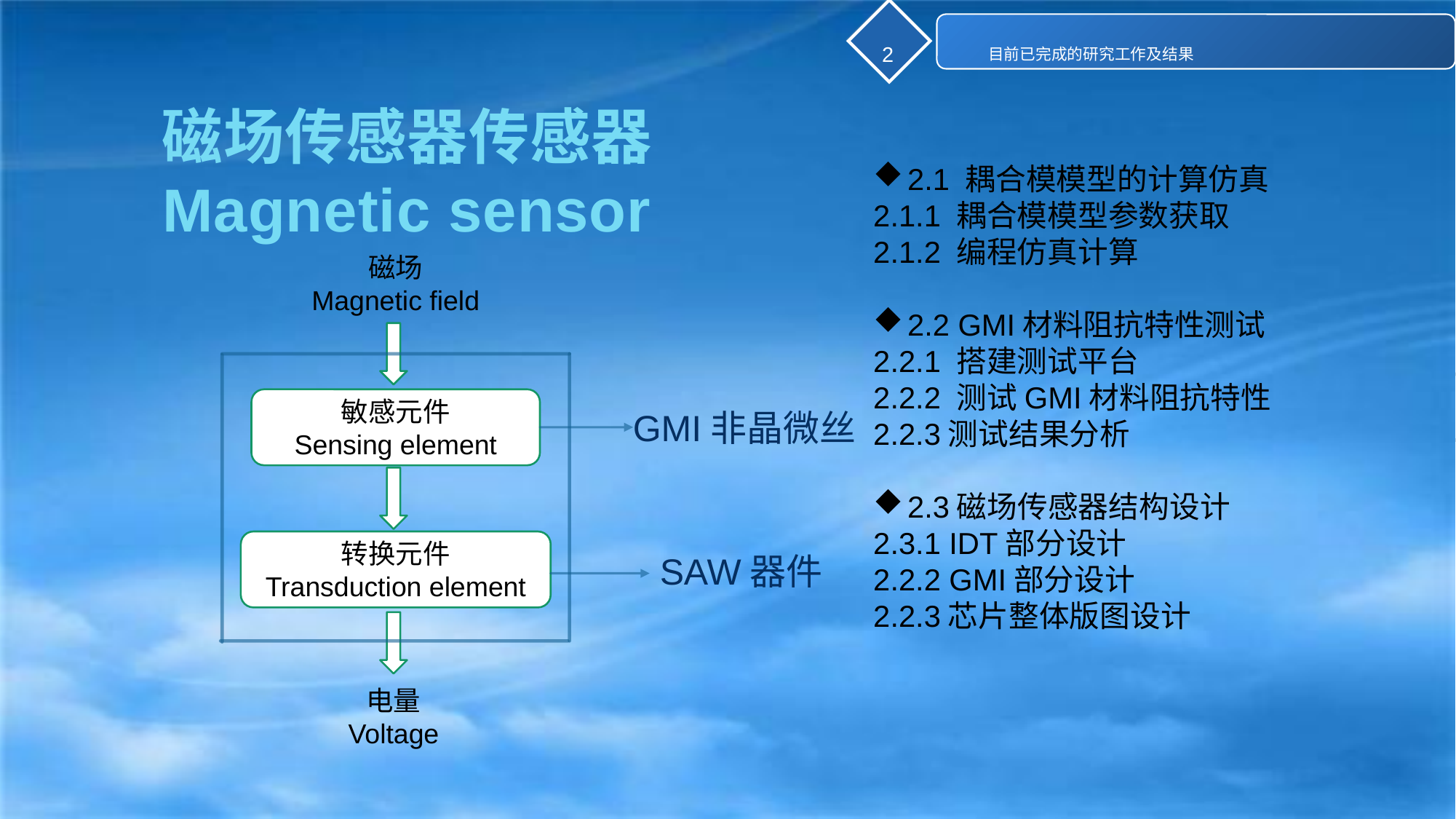

2

  目前已完成的研究工作及结果
磁场传感器传感器
Magnetic sensor
2.1 耦合模模型的计算仿真
2.1.1 耦合模模型参数获取
2.1.2 编程仿真计算

2.2 GMI材料阻抗特性测试
2.2.1 搭建测试平台
2.2.2 测试GMI材料阻抗特性
2.2.3测试结果分析

2.3磁场传感器结构设计
2.3.1 IDT部分设计
2.2.2 GMI部分设计
2.2.3芯片整体版图设计

磁场
Magnetic field

敏感元件
Sensing element

转换元件
Transduction element

电量
Voltage
GMI非晶微丝
SAW器件